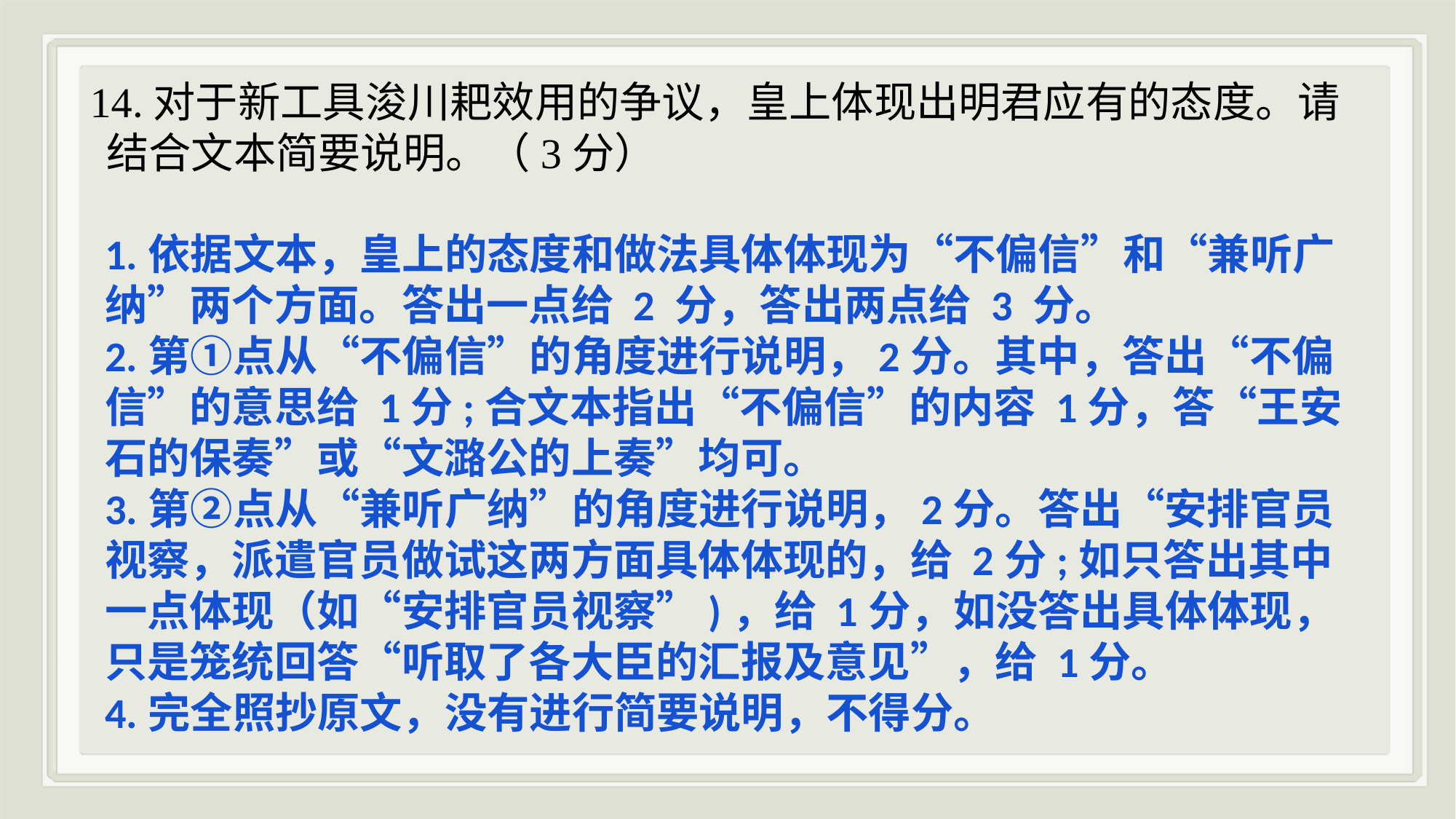

14.对于新工具浚川耙效用的争议，皇上体现出明君应有的态度。请结合文本简要说明。（3分）
1.依据文本，皇上的态度和做法具体体现为“不偏信”和“兼听广纳”两个方面。答出一点给 2 分，答出两点给 3 分。2.第①点从“不偏信”的角度进行说明，2分。其中，答出“不偏信”的意思给 1分;合文本指出“不偏信”的内容 1分，答“王安石的保奏”或“文潞公的上奏”均可。
3.第②点从“兼听广纳”的角度进行说明，2分。答出“安排官员视察，派遣官员做试这两方面具体体现的，给 2分;如只答出其中一点体现（如“安排官员视察”)，给 1分，如没答出具体体现，只是笼统回答“听取了各大臣的汇报及意见”，给 1分。
4.完全照抄原文，没有进行简要说明，不得分。